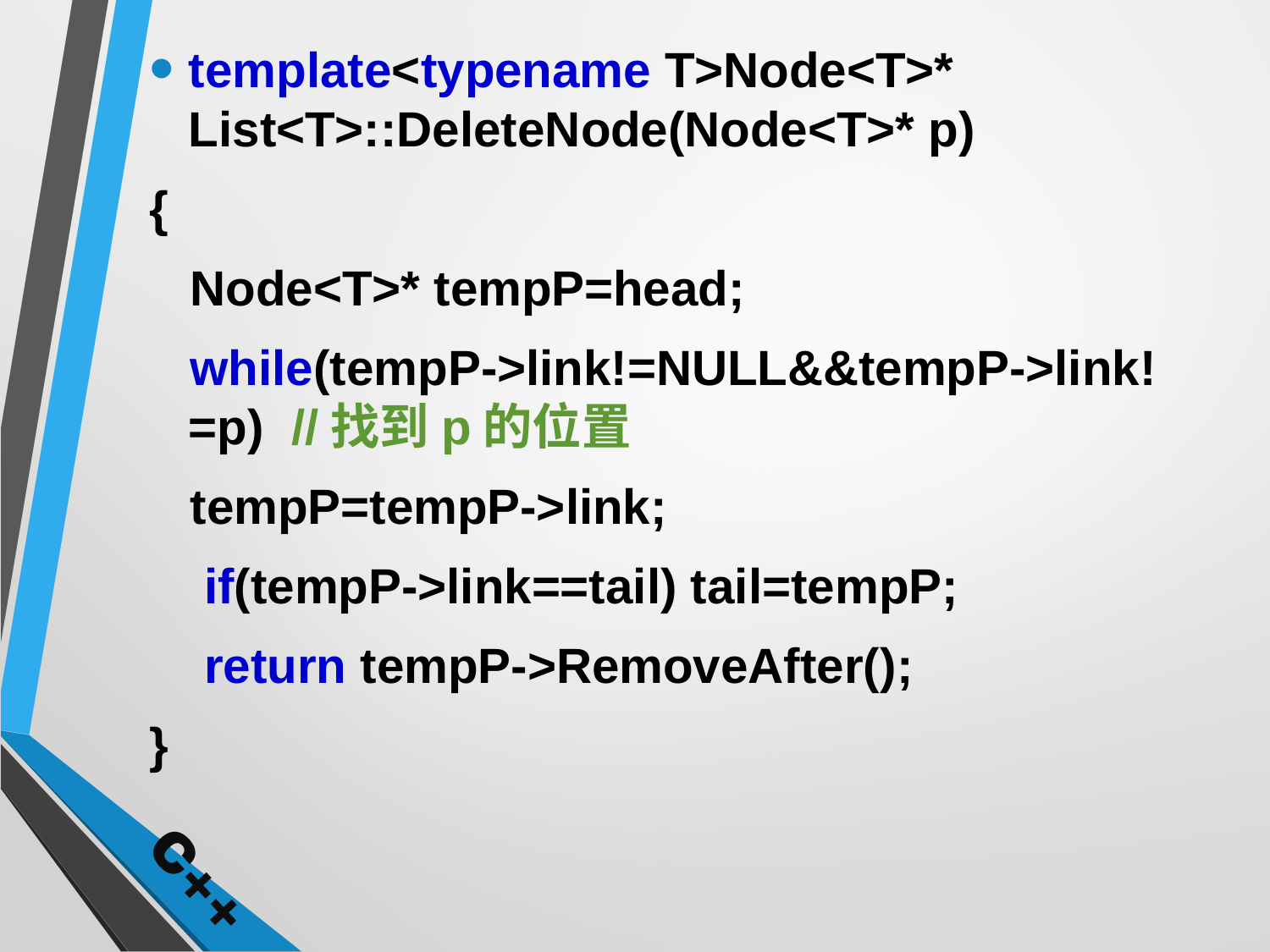

template<typename T>Node<T>* List<T>::DeleteNode(Node<T>* p)
{
   Node<T>* tempP=head;
   while(tempP->link!=NULL&&tempP->link!=p)  //找到p的位置
   tempP=tempP->link;
    if(tempP->link==tail) tail=tempP;
    return tempP->RemoveAfter();
}